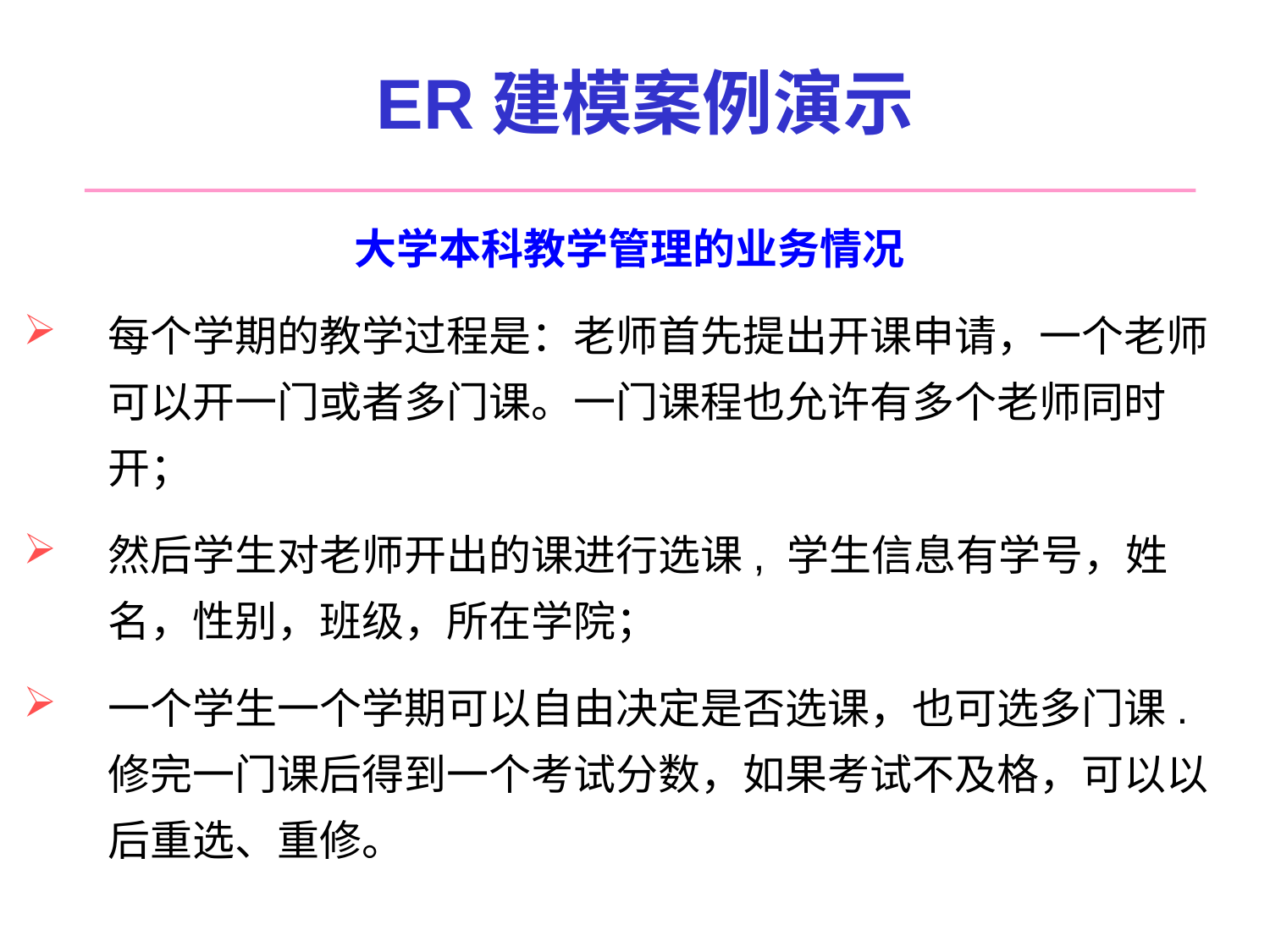

# ER建模案例演示
大学本科教学管理的业务情况
每个学期的教学过程是：老师首先提出开课申请，一个老师可以开一门或者多门课。一门课程也允许有多个老师同时开；
然后学生对老师开出的课进行选课, 学生信息有学号，姓名，性别，班级，所在学院；
一个学生一个学期可以自由决定是否选课，也可选多门课. 修完一门课后得到一个考试分数，如果考试不及格，可以以后重选、重修。